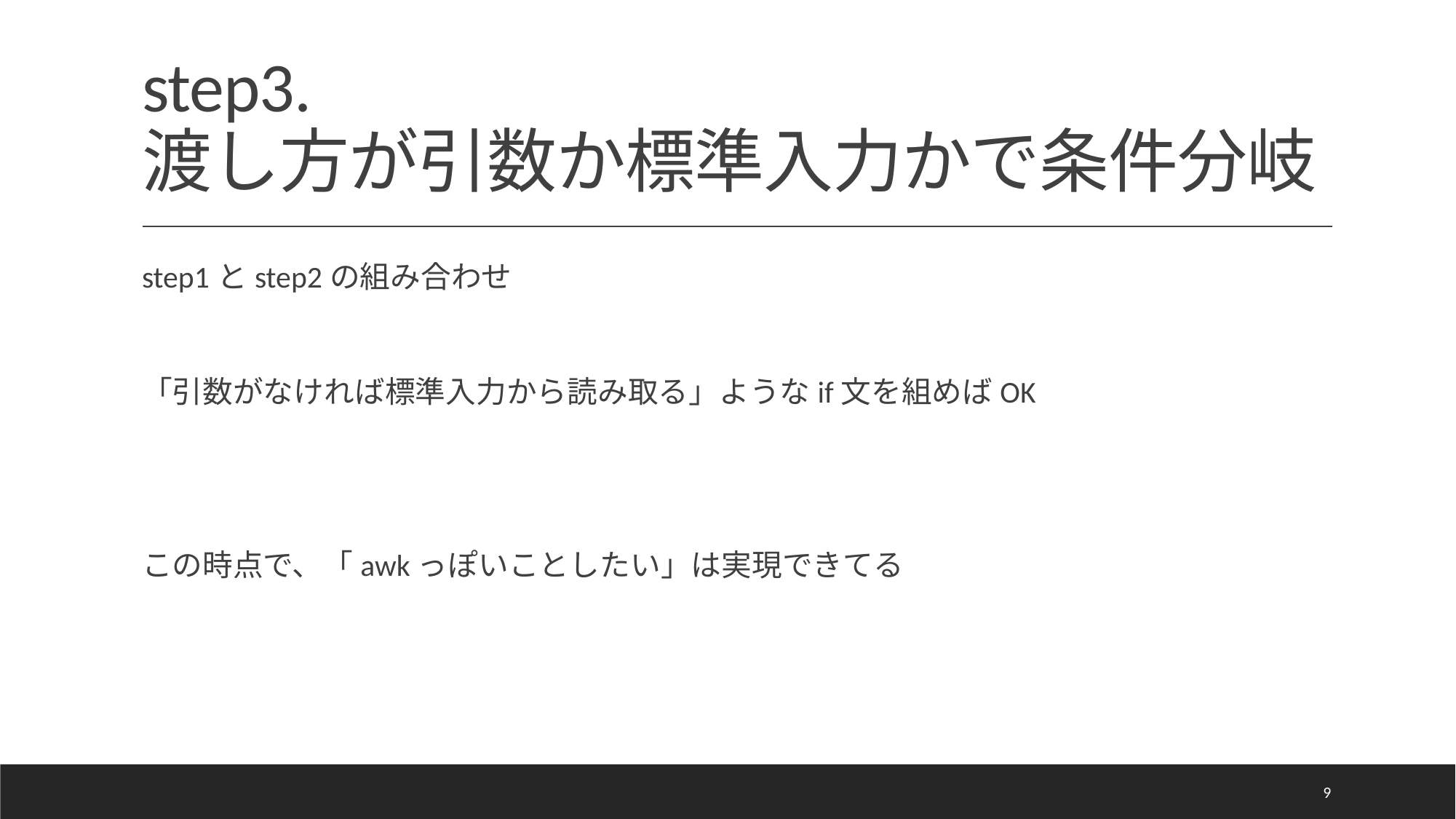

# step3. 渡し方が引数か標準入力かで条件分岐
step1とstep2の組み合わせ

「引数がなければ標準入力から読み取る」ようなif文を組めばOK

この時点で、「awkっぽいことしたい」は実現できてる

9